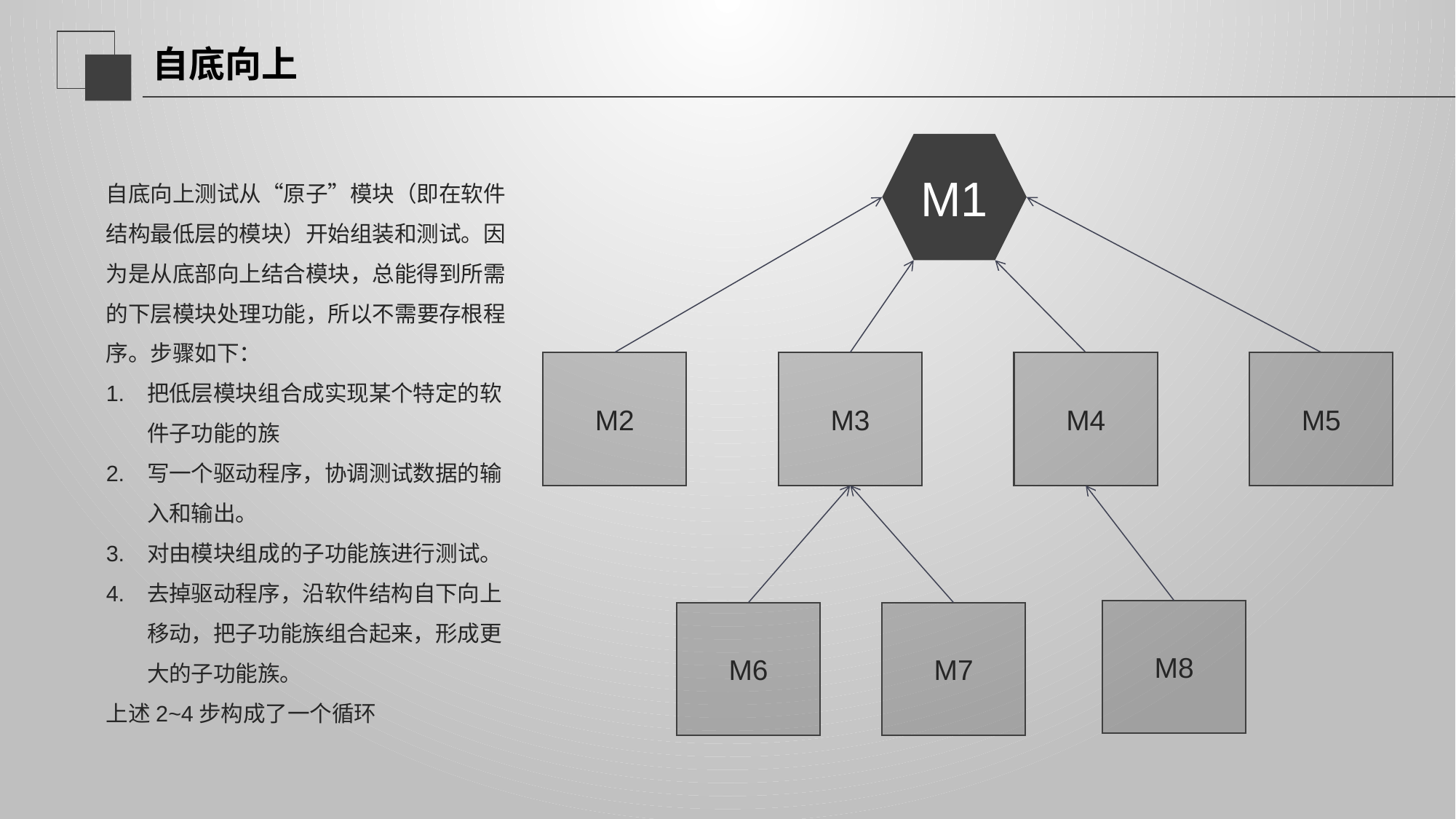

# 自底向上
M1
自底向上测试从“原子”模块（即在软件结构最低层的模块）开始组装和测试。因为是从底部向上结合模块，总能得到所需的下层模块处理功能，所以不需要存根程序。步骤如下：
把低层模块组合成实现某个特定的软件子功能的族
写一个驱动程序，协调测试数据的输入和输出。
对由模块组成的子功能族进行测试。
去掉驱动程序，沿软件结构自下向上移动，把子功能族组合起来，形成更大的子功能族。
上述2~4步构成了一个循环
M2
M4
M5
M3
M8
M6
M7